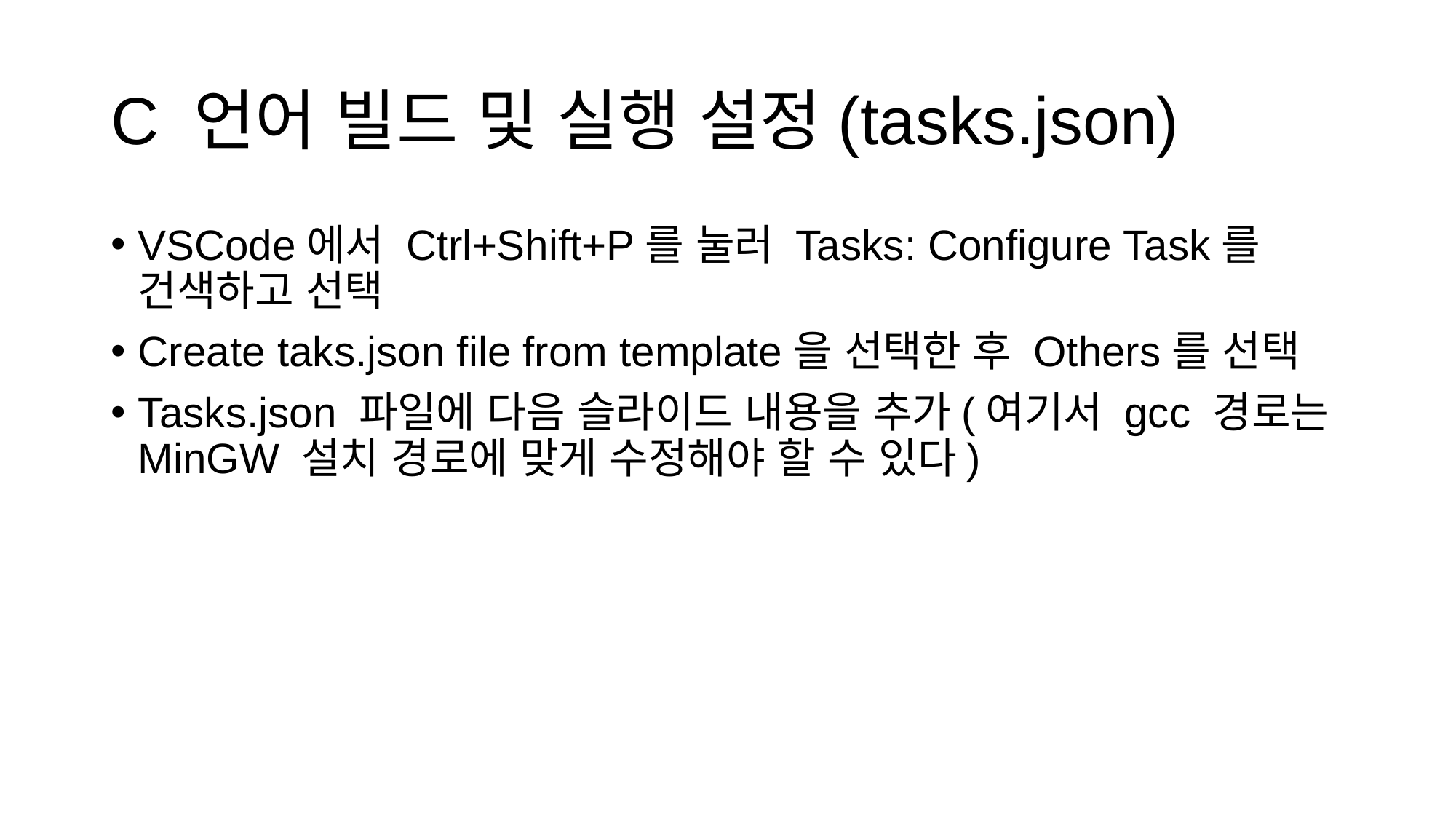

# C 언어 빌드 및 실행 설정(tasks.json)
VSCode에서 Ctrl+Shift+P를 눌러 Tasks: Configure Task를 건색하고 선택
Create taks.json file from template을 선택한 후 Others를 선택
Tasks.json 파일에 다음 슬라이드 내용을 추가(여기서 gcc 경로는 MinGW 설치 경로에 맞게 수정해야 할 수 있다)